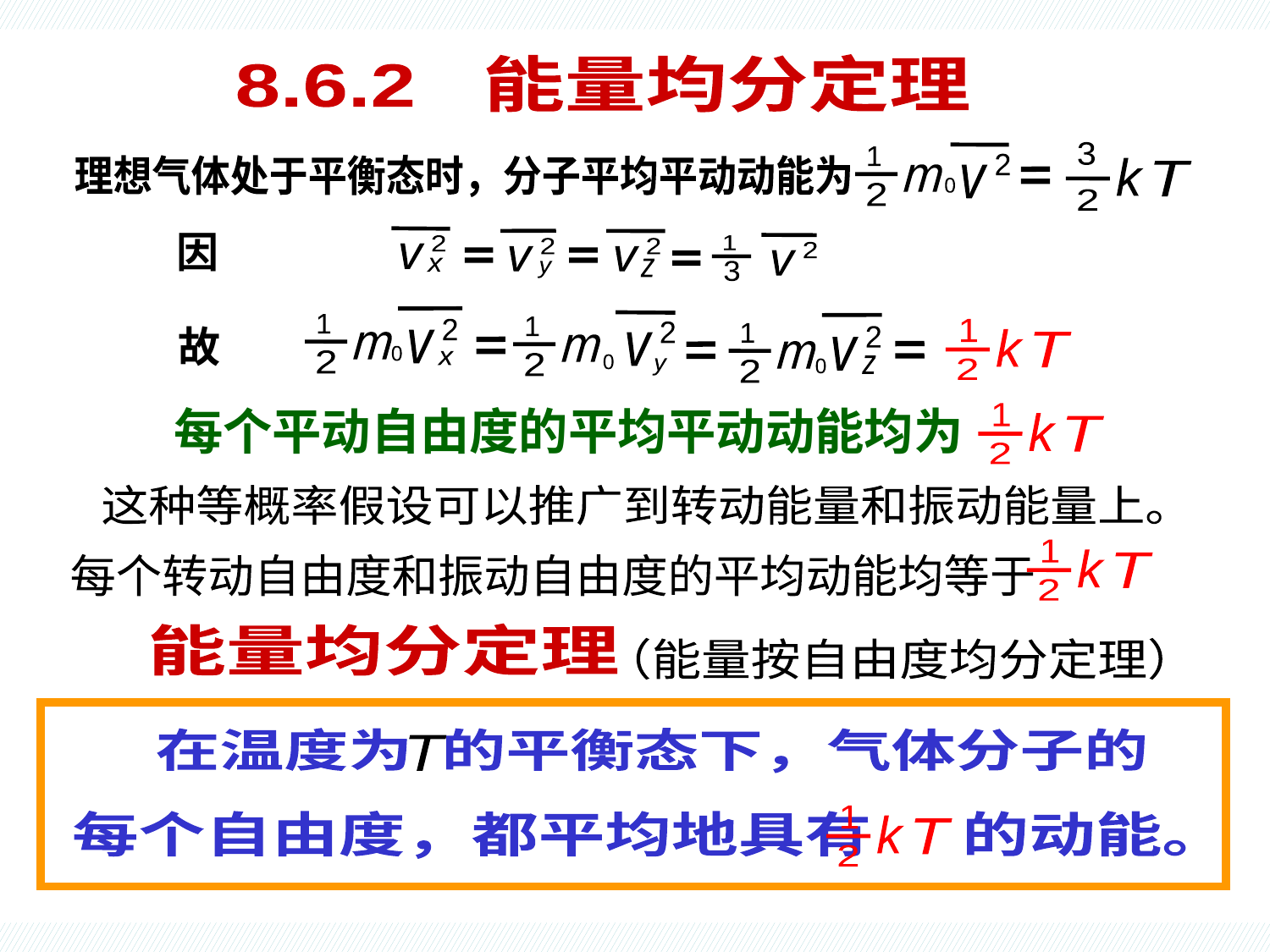

# 能量均分定理
8.6.2   能量均分定理
3
k
T

2

1
2
理想气体处于平衡态时，分子平均平动动能为

m
v

0
2
因

2
1
2
2

2
v

v
v
v

x
z
y
3

1
m

2
故

1
m

2
2
1
k
T

2
2
1
2
v

v

v
m
0

x
0
z
y
0
2
每个平动自由度的平均平动动能均为
1
k
T

2
这种等概率假设可以推广到转动能量和振动能量上。
1
k
T

2
每个转动自由度和振动自由度的平均动能均等于
能量均分定理
（能量按自由度均分定理）

在温度为  的平衡态下，气体分子的
T
1
k
T

2
每个自由度，都平均地具有      的动能。